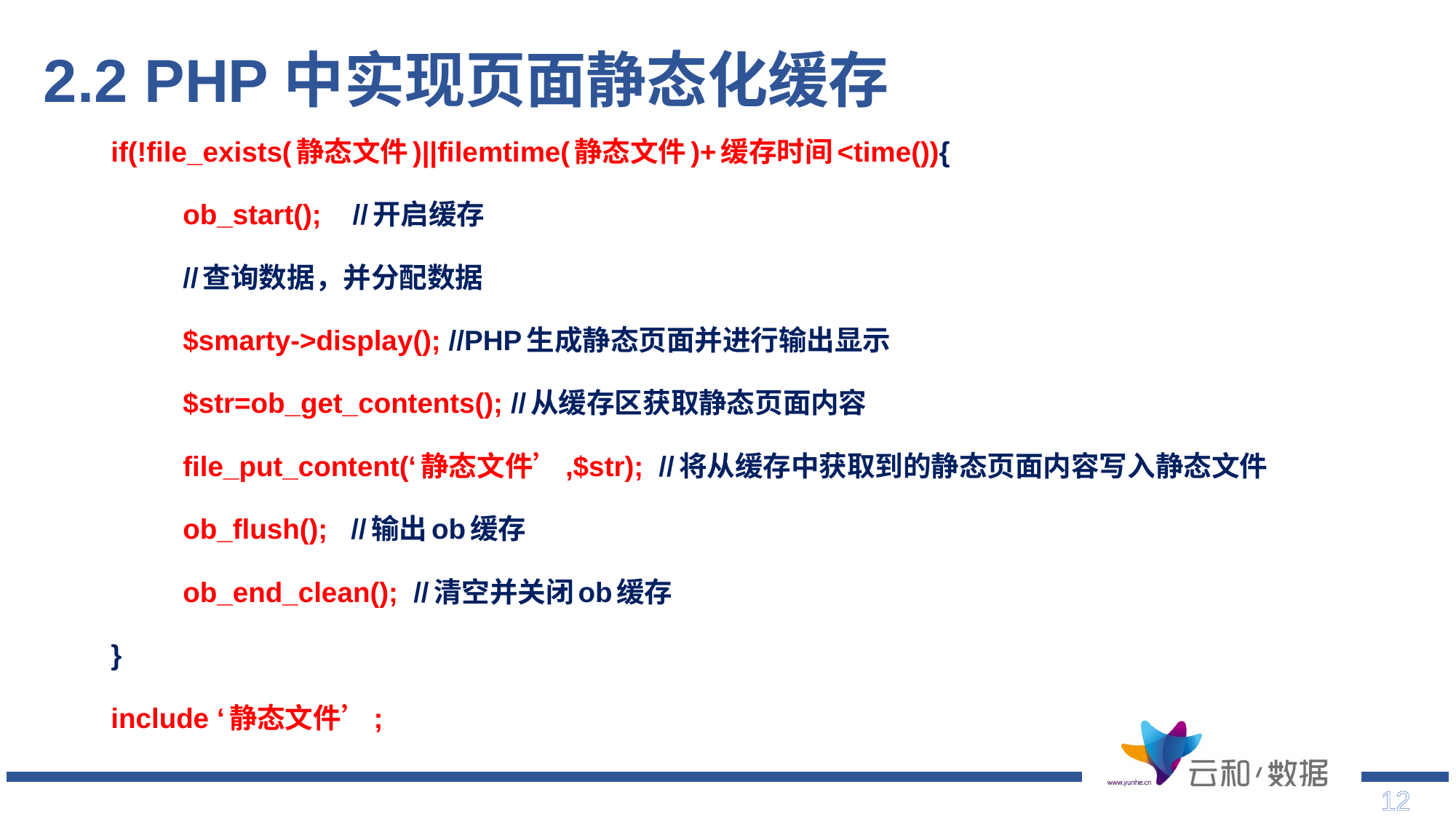

# 2.2 PHP中实现页面静态化缓存
if(!file_exists(静态文件)||filemtime(静态文件)+缓存时间<time()){
	ob_start();    //开启缓存
	//查询数据，并分配数据
	$smarty->display(); //PHP生成静态页面并进行输出显示
	$str=ob_get_contents(); //从缓存区获取静态页面内容
	file_put_content(‘静态文件’,$str);  //将从缓存中获取到的静态页面内容写入静态文件
	ob_flush();   //输出ob缓存
	ob_end_clean();  //清空并关闭ob缓存
}
include ‘静态文件’;